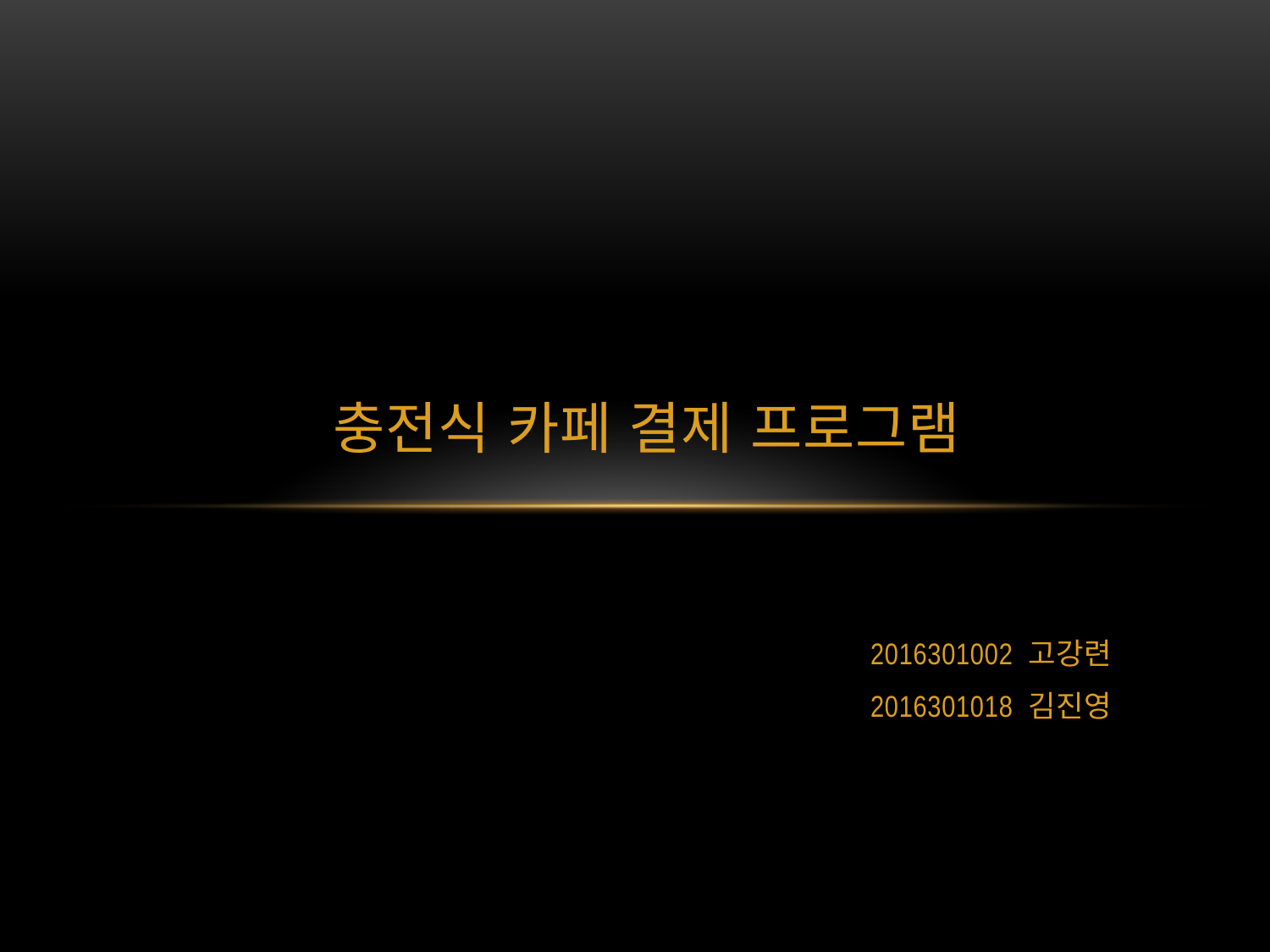

충전식 카페 결제 프로그램

2016301002 고강련
2016301018 김진영